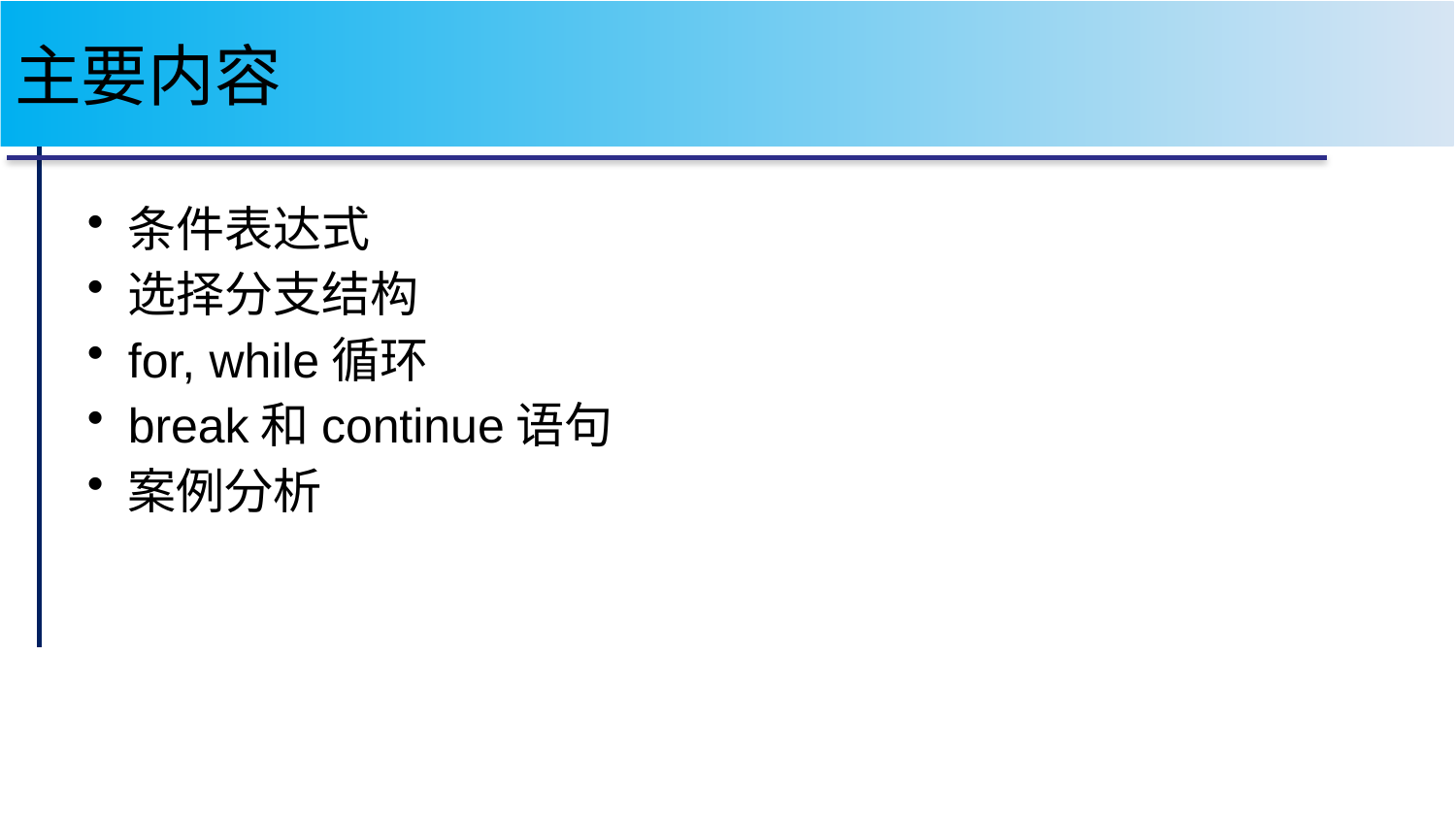

# 主要内容
条件表达式
选择分支结构
for, while循环
break和continue语句
案例分析